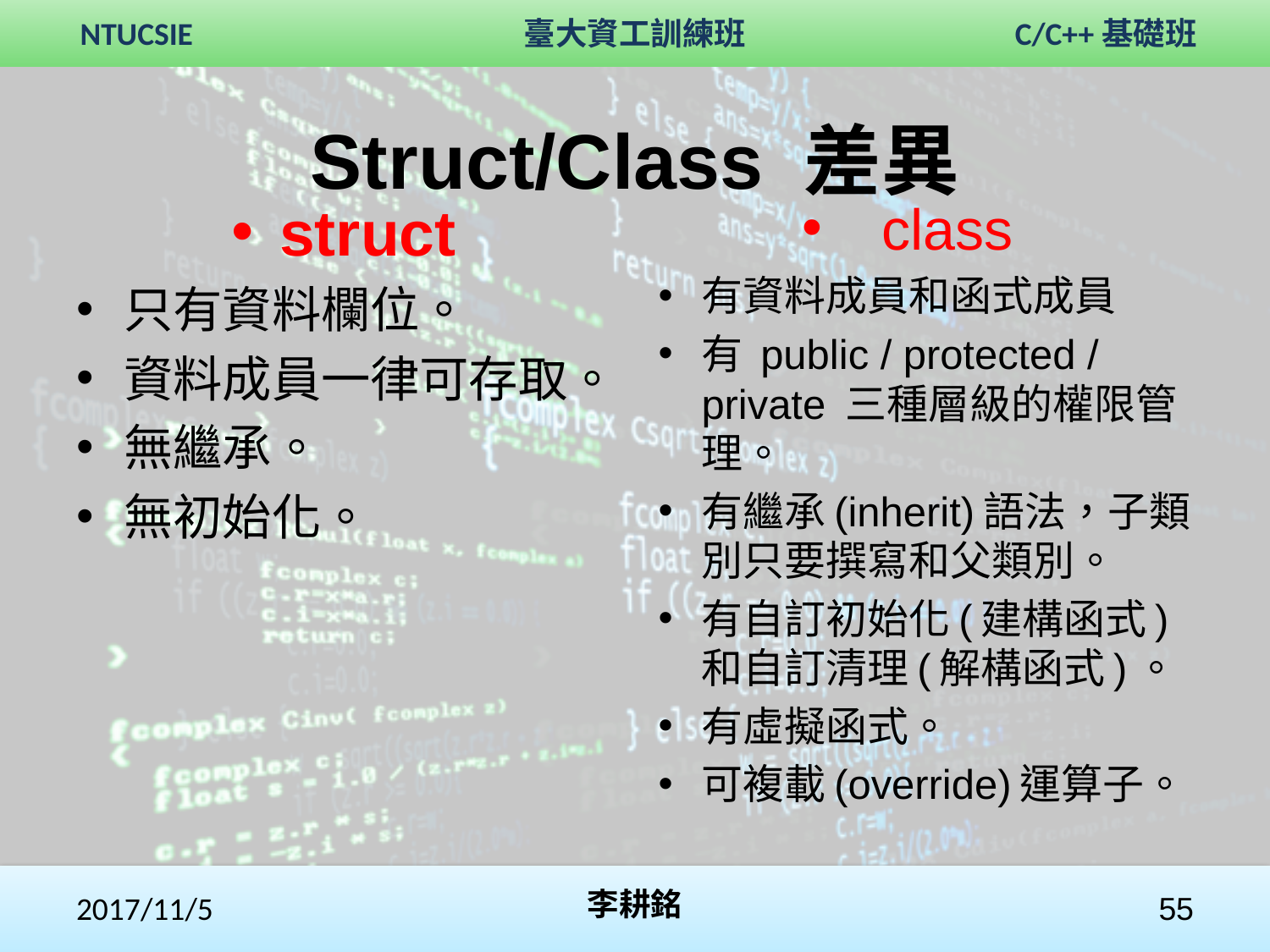

# Struct/Class 差異
struct
只有資料欄位。
資料成員一律可存取。
無繼承。
無初始化。

class
有資料成員和函式成員
有 public / protected / private 三種層級的權限管理。
有繼承(inherit)語法，子類別只要撰寫和父類別。
有自訂初始化(建構函式)和自訂清理(解構函式)。
有虛擬函式。
可複載(override)運算子。

2017/11/5
李耕銘
55